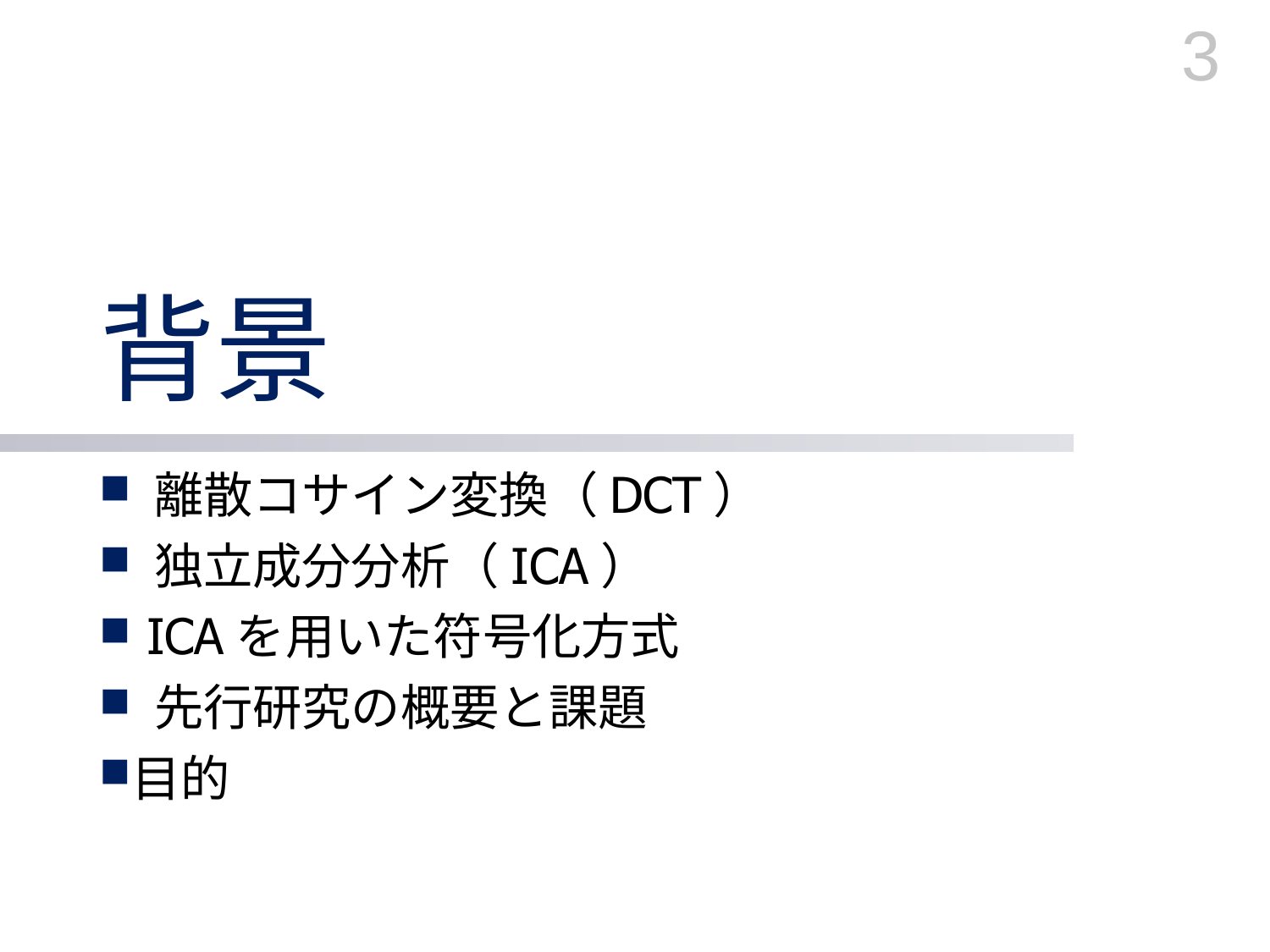

3
# 背景
 離散コサイン変換（DCT）
 独立成分分析（ICA）
 ICAを用いた符号化方式
 先行研究の概要と課題
目的